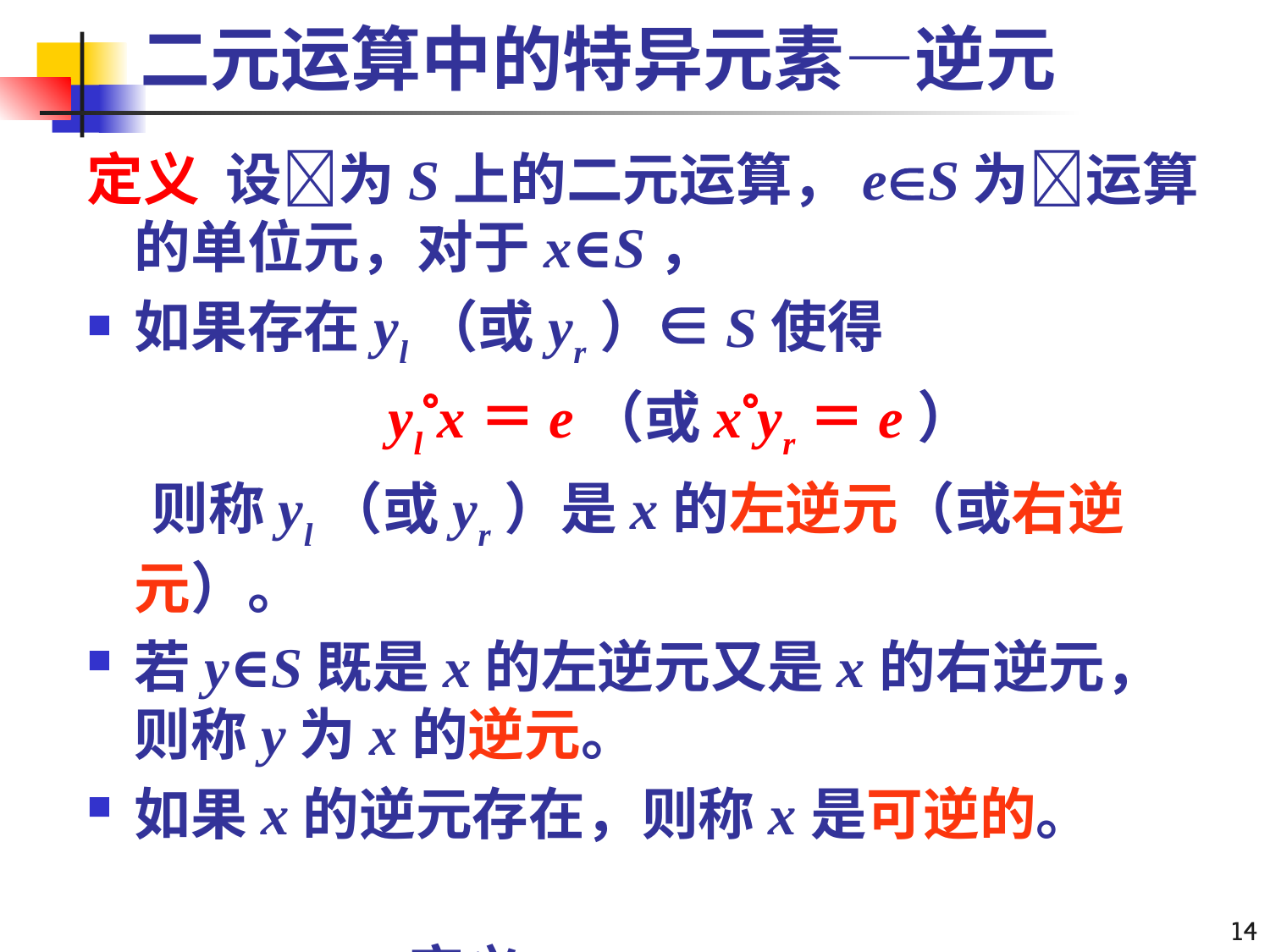

# 二元运算中的特异元素—逆元
定义  设°为S上的二元运算，e∈S为°运算的单位元，对于x∈S，
如果存在yl（或yr）∈S使得
			yl°x＝e（或x°yr＝e）
    则称yl（或yr）是x的左逆元（或右逆元）。
若y∈S既是x的左逆元又是x的右逆元，则称y为x的逆元。
如果x的逆元存在，则称x是可逆的。

		P225 定义15.7
14